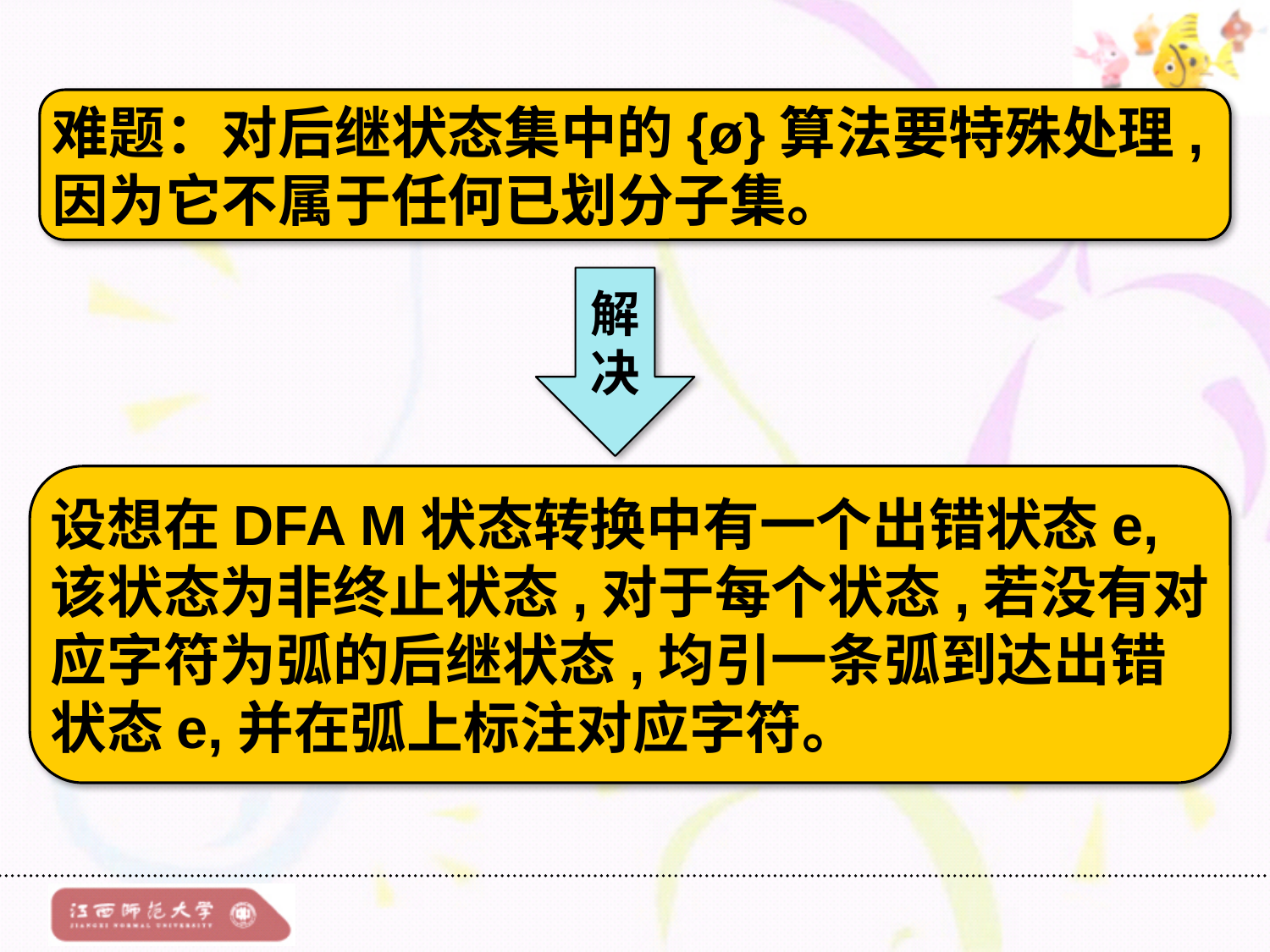

难题：对后继状态集中的{ø}算法要特殊处理,因为它不属于任何已划分子集。

解
决

设想在DFA M状态转换中有一个出错状态e,该状态为非终止状态,对于每个状态,若没有对应字符为弧的后继状态,均引一条弧到达出错状态e,并在弧上标注对应字符。